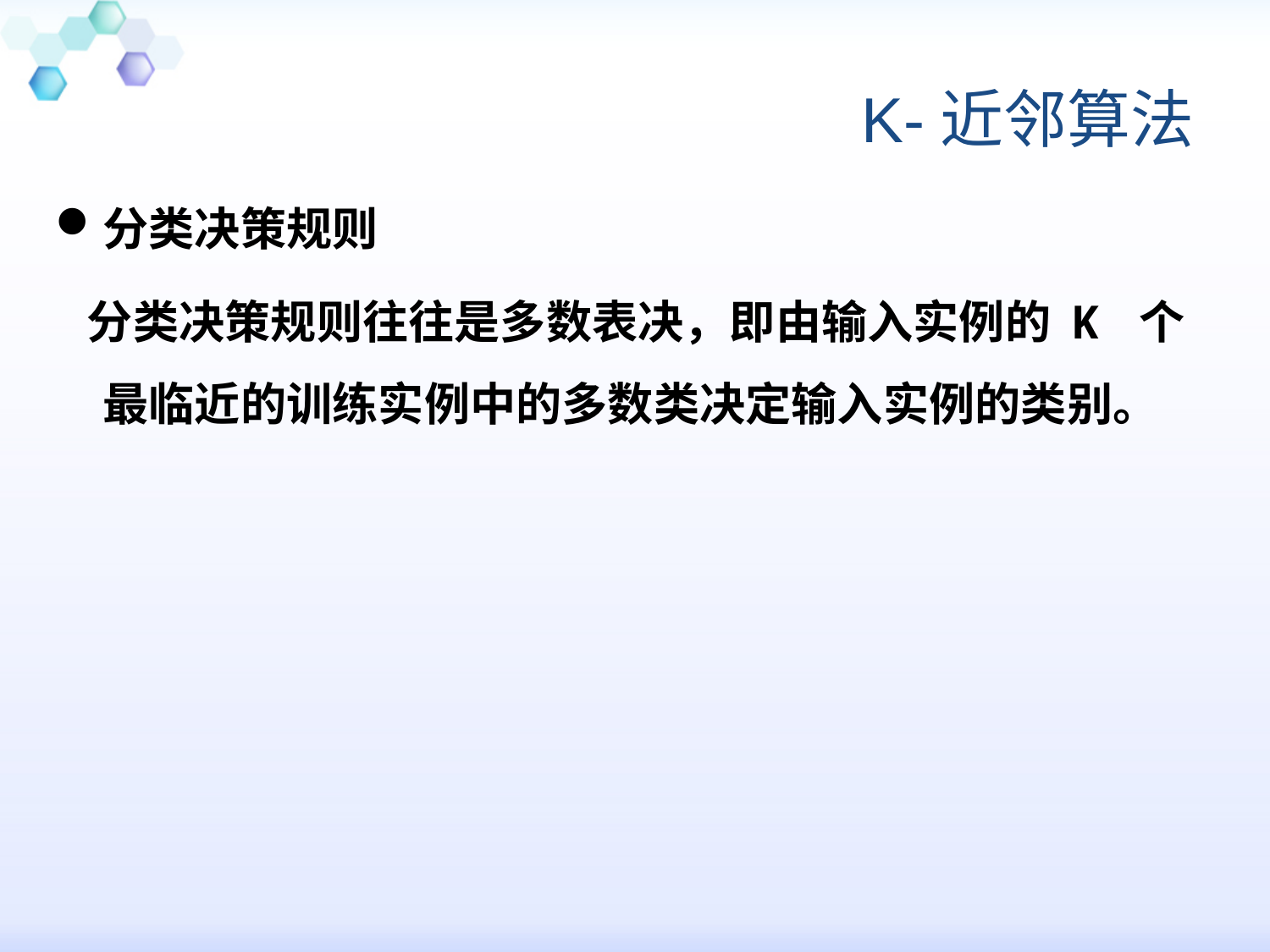

# K-近邻算法
分类决策规则
  分类决策规则往往是多数表决，即由输入实例的 K 个最临近的训练实例中的多数类决定输入实例的类别。
10